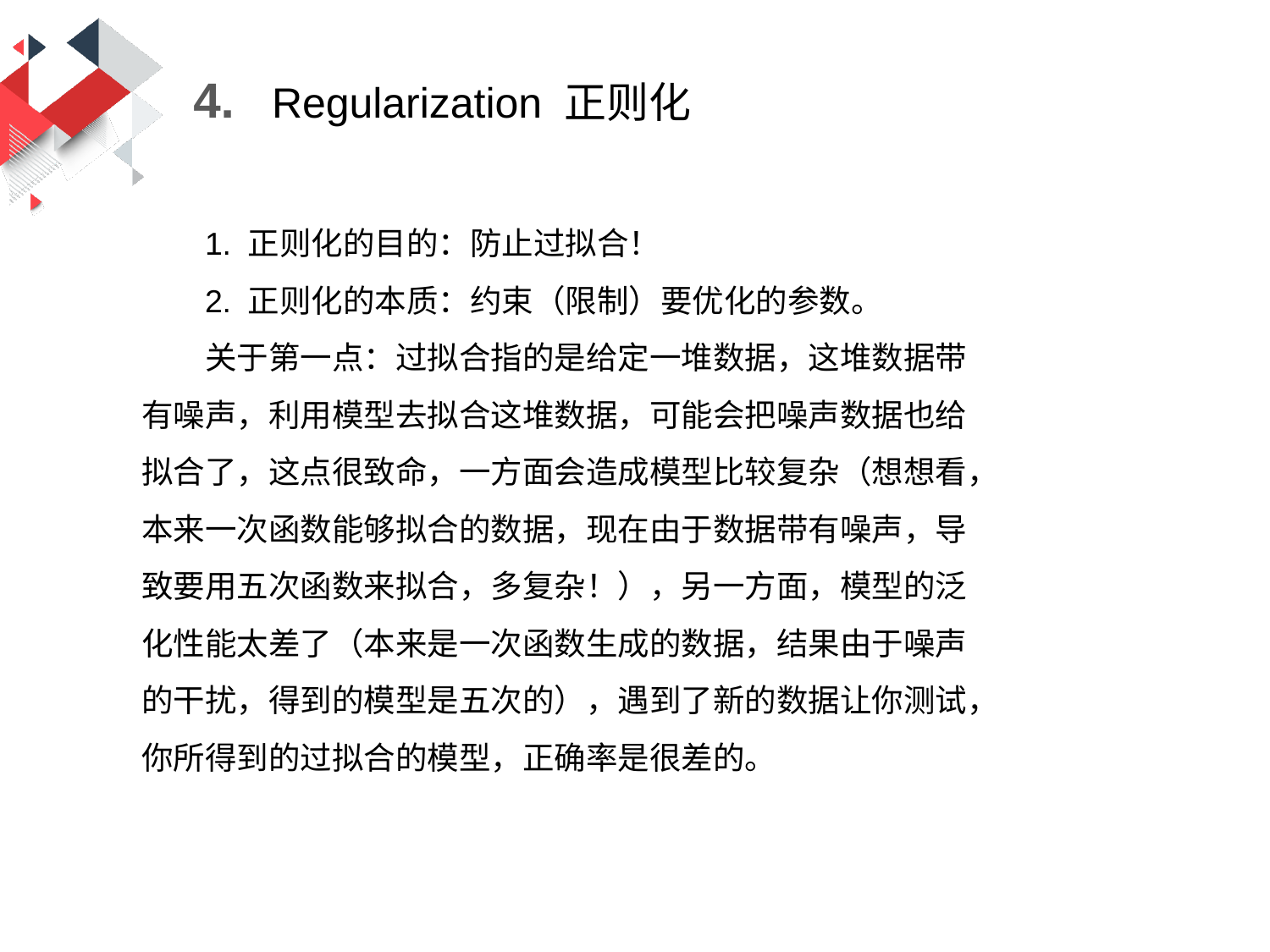

4.   Regularization 正则化
1. 正则化的目的：防止过拟合！
2. 正则化的本质：约束（限制）要优化的参数。
关于第一点：过拟合指的是给定一堆数据，这堆数据带有噪声，利用模型去拟合这堆数据，可能会把噪声数据也给拟合了，这点很致命，一方面会造成模型比较复杂（想想看，本来一次函数能够拟合的数据，现在由于数据带有噪声，导致要用五次函数来拟合，多复杂！），另一方面，模型的泛化性能太差了（本来是一次函数生成的数据，结果由于噪声的干扰，得到的模型是五次的），遇到了新的数据让你测试，你所得到的过拟合的模型，正确率是很差的。